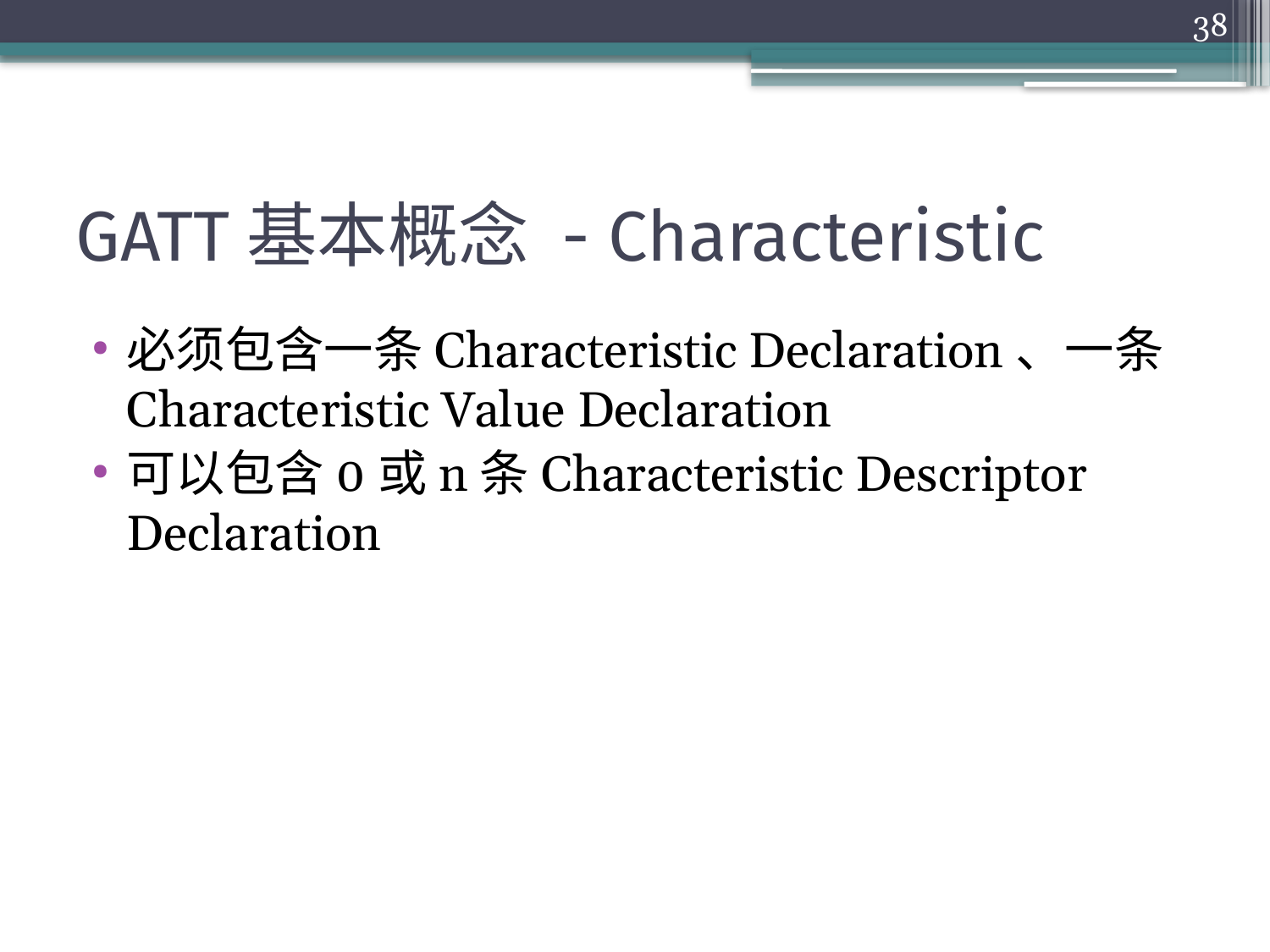

38
# GATT基本概念 - Characteristic
必须包含一条Characteristic Declaration、一条Characteristic Value Declaration
可以包含0或n条Characteristic Descriptor Declaration